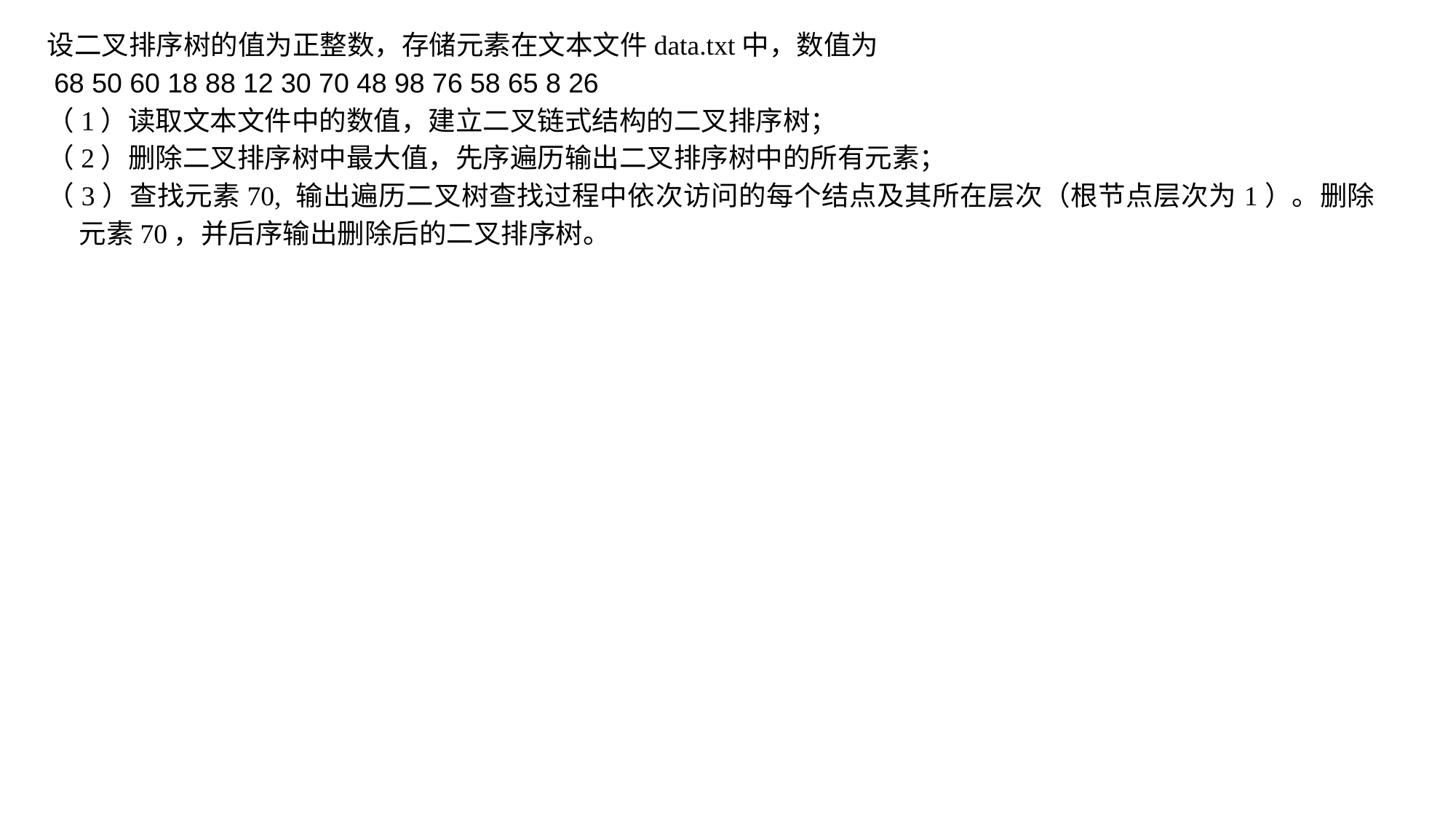

设二叉排序树的值为正整数，存储元素在文本文件data.txt中，数值为
 68 50 60 18 88 12 30 70 48 98 76 58 65 8 26
（1）读取文本文件中的数值，建立二叉链式结构的二叉排序树；
（2）删除二叉排序树中最大值，先序遍历输出二叉排序树中的所有元素；
（3）查找元素70, 输出遍历二叉树查找过程中依次访问的每个结点及其所在层次（根节点层次为1）。删除元素70，并后序输出删除后的二叉排序树。